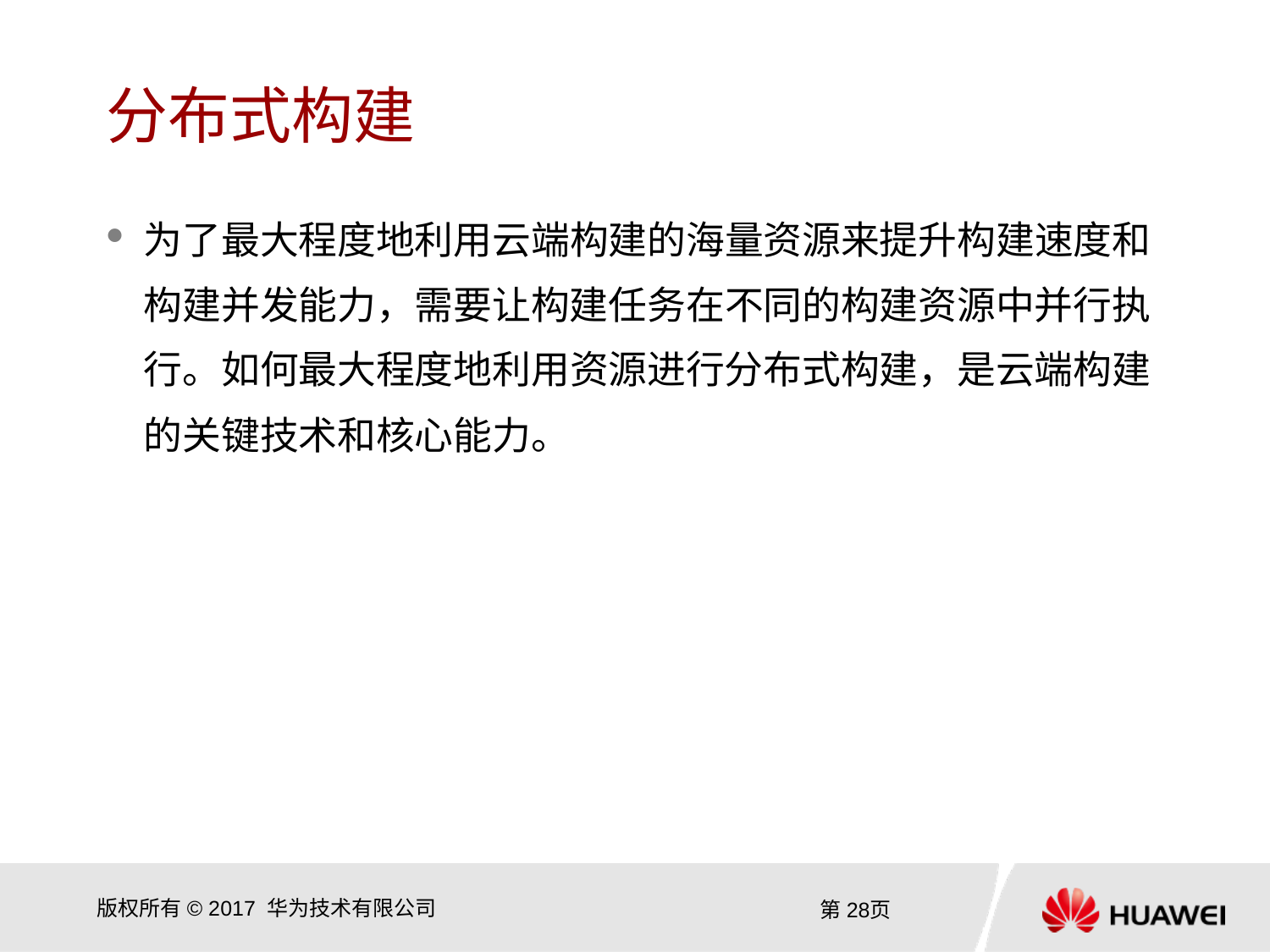

# 分布式构建
为了最大程度地利用云端构建的海量资源来提升构建速度和构建并发能力，需要让构建任务在不同的构建资源中并行执行。如何最大程度地利用资源进行分布式构建，是云端构建的关键技术和核心能力。